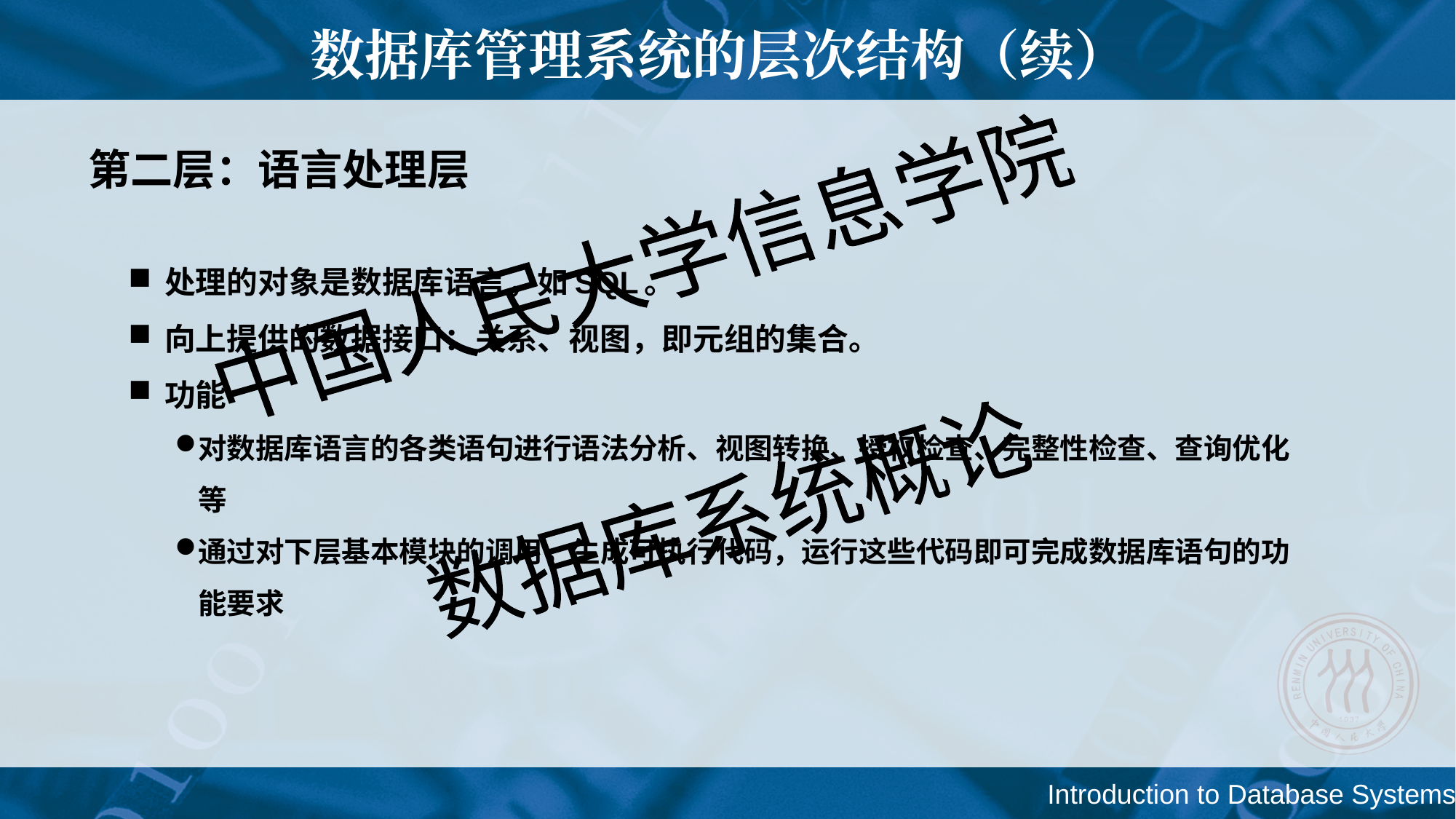

数据库管理系统的层次结构（续）
# 第二层：语言处理层
 处理的对象是数据库语言，如SQL。
 向上提供的数据接口：关系、视图，即元组的集合。
 功能
对数据库语言的各类语句进行语法分析、视图转换、授权检查、完整性检查、查询优化等
通过对下层基本模块的调用，生成可执行代码，运行这些代码即可完成数据库语句的功能要求